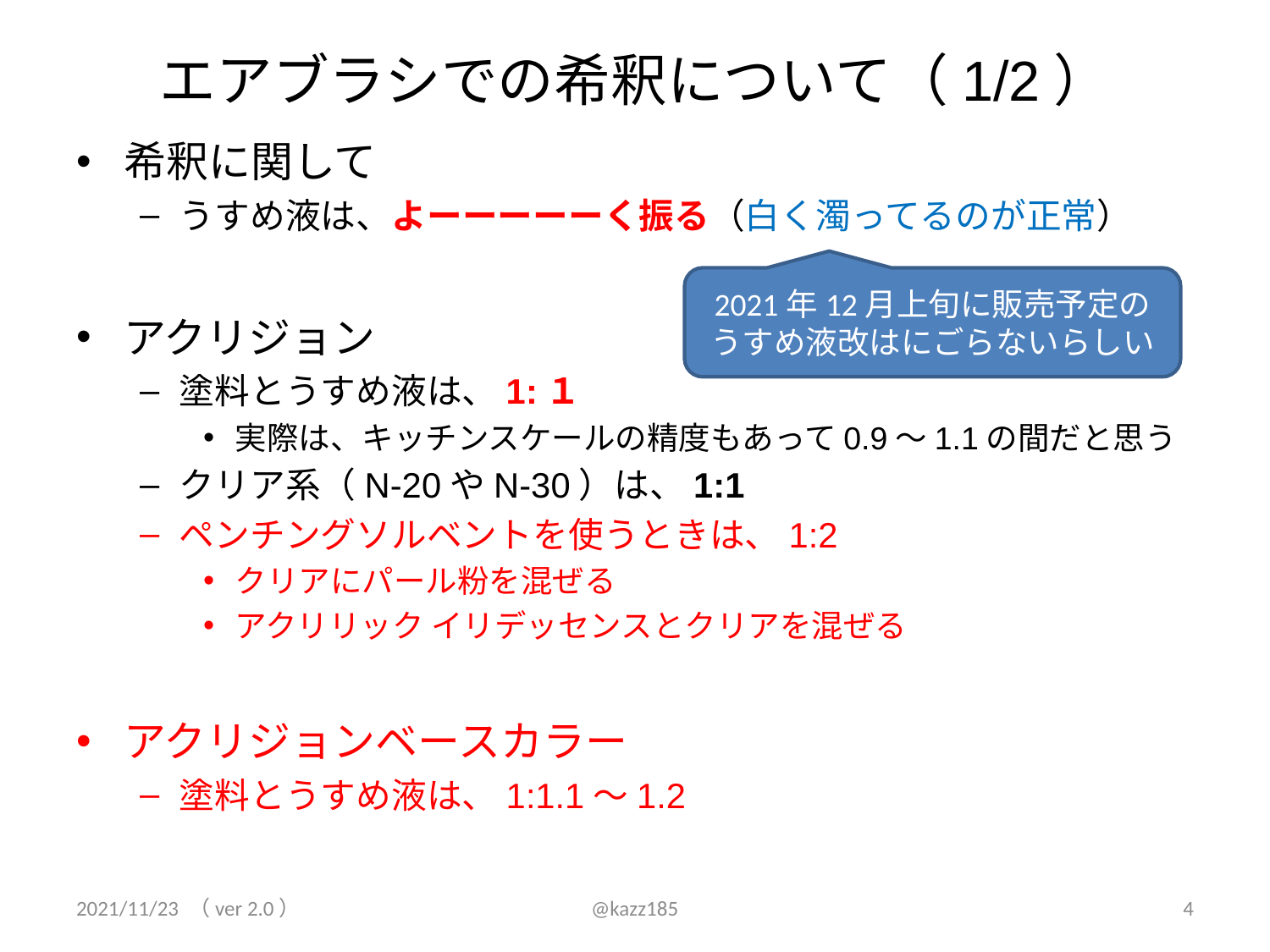

# エアブラシでの希釈について（1/2）
希釈に関して
うすめ液は、よーーーーーく振る（白く濁ってるのが正常）

アクリジョン
塗料とうすめ液は、1:１
実際は、キッチンスケールの精度もあって0.9～1.1の間だと思う
クリア系（N-20やN-30）は、1:1
ペンチングソルベントを使うときは、1:2
クリアにパール粉を混ぜる
アクリリック イリデッセンスとクリアを混ぜる

アクリジョンベースカラー
塗料とうすめ液は、1:1.1～1.2

2021年12月上旬に販売予定の
うすめ液改はにごらないらしい
2021/11/23 （ver 2.0）
@kazz185
4